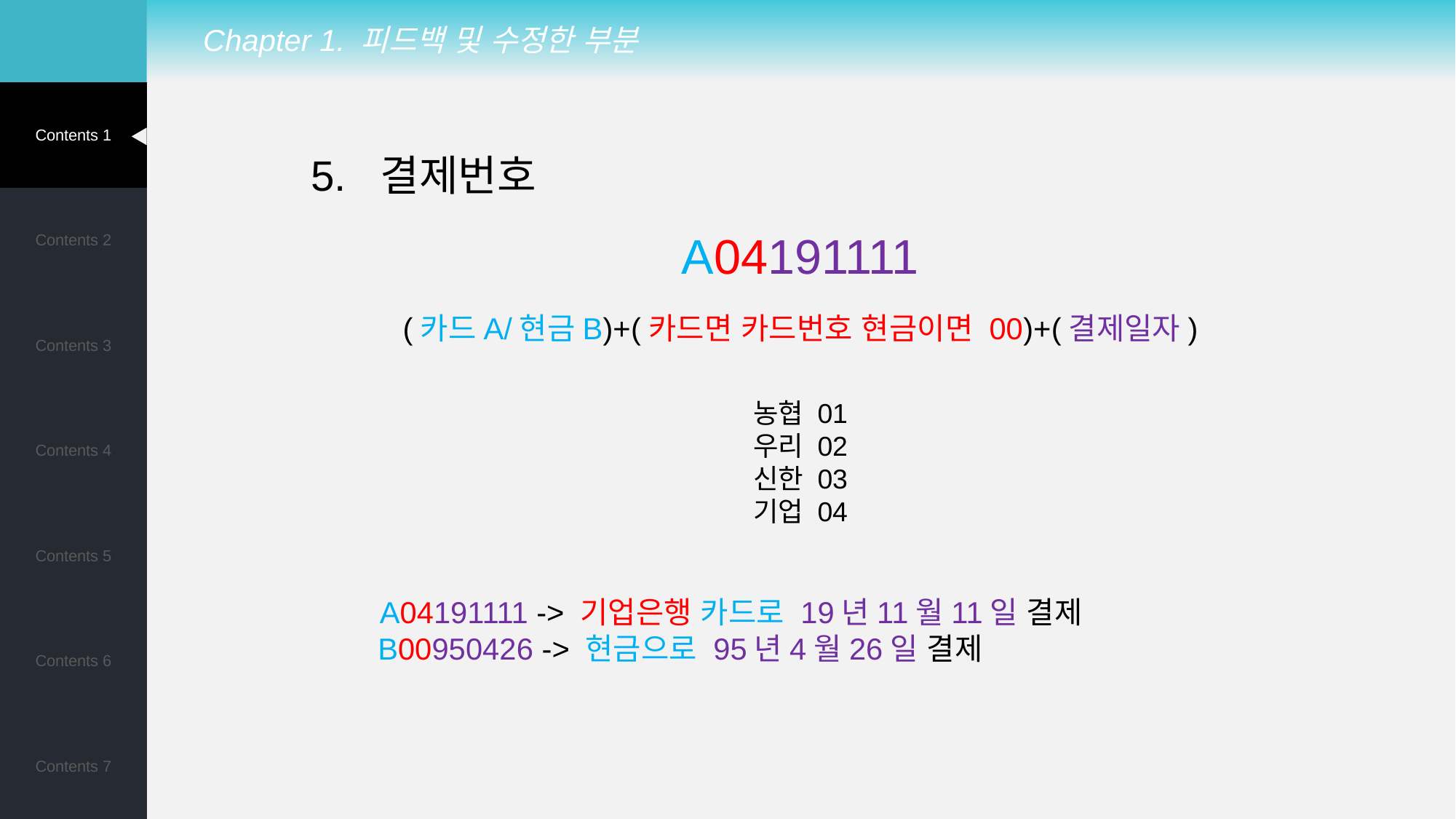

Chapter 1. 피드백 및 수정한 부분
| Contents 1 |
| --- |
| Contents 2 |
| Contents 3 |
| Contents 4 |
| Contents 5 |
| Contents 6 |
| Contents 7 |

5.  결제번호

A04191111

(카드A/현금B)+(카드면 카드번호 현금이면 00)+(결제일자)

농협 01
우리 02
신한 03
기업 04

         A04191111 -> 기업은행 카드로 19년11월11일 결제
        B00950426 -> 현금으로 95년4월26일 결제